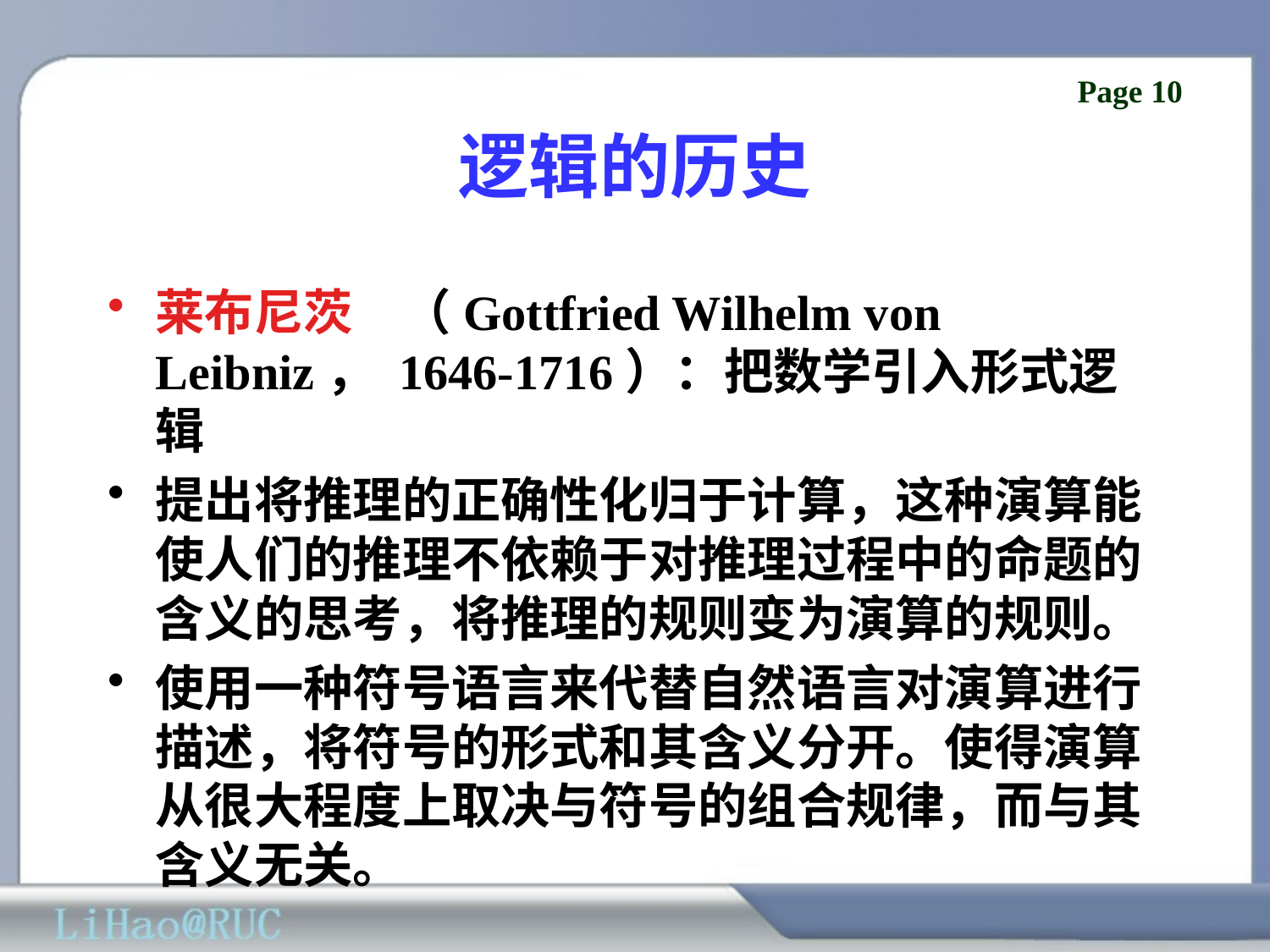

# 逻辑的历史
莱布尼茨　（Gottfried Wilhelm von Leibniz， 1646-1716）：把数学引入形式逻辑
提出将推理的正确性化归于计算，这种演算能使人们的推理不依赖于对推理过程中的命题的含义的思考，将推理的规则变为演算的规则。
使用一种符号语言来代替自然语言对演算进行描述，将符号的形式和其含义分开。使得演算从很大程度上取决与符号的组合规律，而与其含义无关。